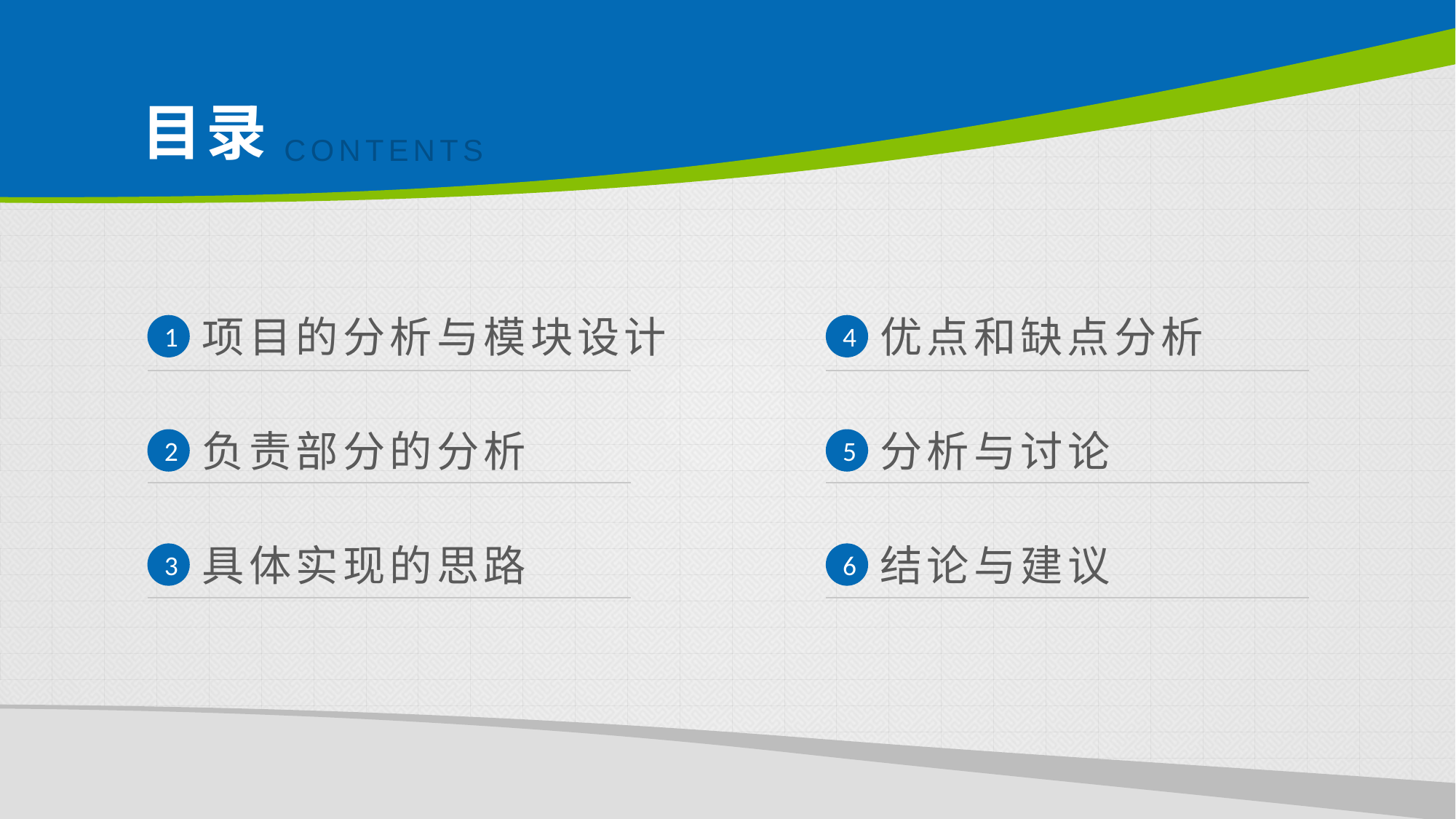

目录
CONTENTS
项目的分析与模块设计
1
优点和缺点分析
4
负责部分的分析
2
分析与讨论
5
具体实现的思路
3
结论与建议
6